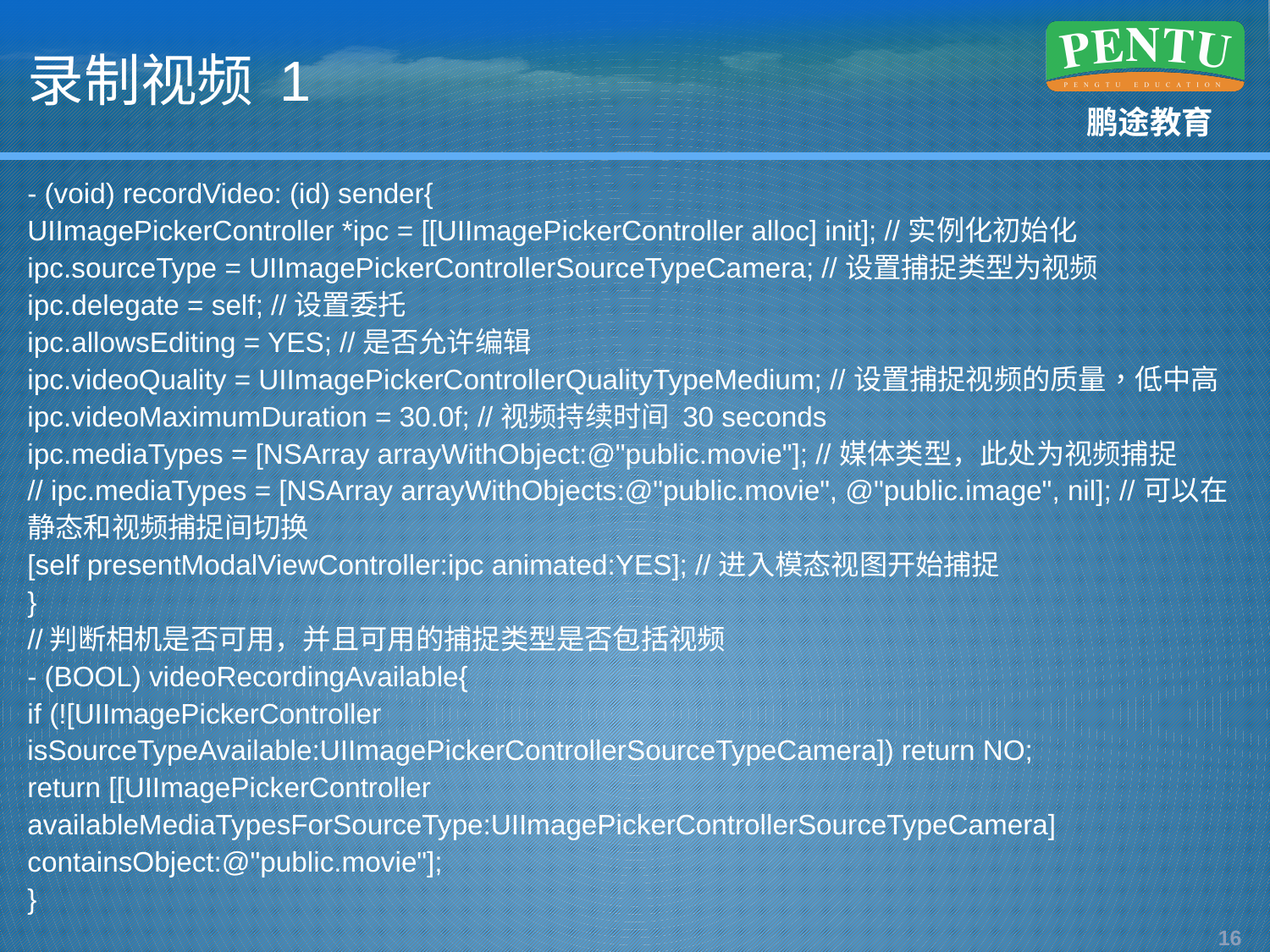

# 录制视频 1
- (void) recordVideo: (id) sender{
UIImagePickerController *ipc = [[UIImagePickerController alloc] init]; //实例化初始化
ipc.sourceType = UIImagePickerControllerSourceTypeCamera; //设置捕捉类型为视频
ipc.delegate = self; //设置委托
ipc.allowsEditing = YES; //是否允许编辑
ipc.videoQuality = UIImagePickerControllerQualityTypeMedium; //设置捕捉视频的质量，低中高
ipc.videoMaximumDuration = 30.0f; //视频持续时间 30 seconds
ipc.mediaTypes = [NSArray arrayWithObject:@"public.movie"]; //媒体类型，此处为视频捕捉
// ipc.mediaTypes = [NSArray arrayWithObjects:@"public.movie", @"public.image", nil]; //可以在静态和视频捕捉间切换
[self presentModalViewController:ipc animated:YES]; //进入模态视图开始捕捉
}
//判断相机是否可用，并且可用的捕捉类型是否包括视频
- (BOOL) videoRecordingAvailable{
if (![UIImagePickerController isSourceTypeAvailable:UIImagePickerControllerSourceTypeCamera]) return NO;
return [[UIImagePickerController availableMediaTypesForSourceType:UIImagePickerControllerSourceTypeCamera]
containsObject:@"public.movie"];
}
16